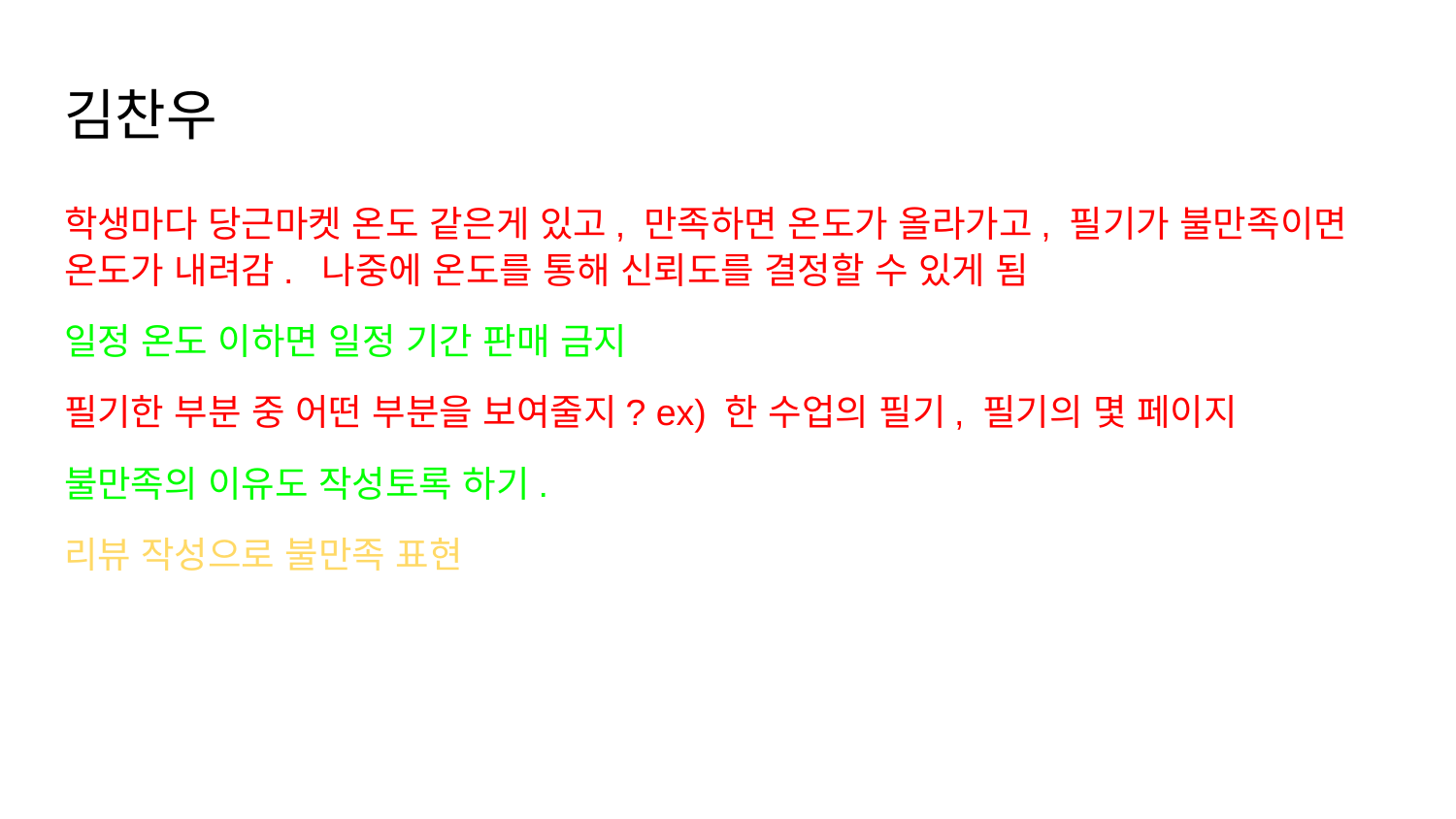

# 김찬우
학생마다 당근마켓 온도 같은게 있고, 만족하면 온도가 올라가고, 필기가 불만족이면 온도가 내려감.  나중에 온도를 통해 신뢰도를 결정할 수 있게 됨
일정 온도 이하면 일정 기간 판매 금지
필기한 부분 중 어떤 부분을 보여줄지? ex) 한 수업의 필기, 필기의 몇 페이지
불만족의 이유도 작성토록 하기.
리뷰 작성으로 불만족 표현